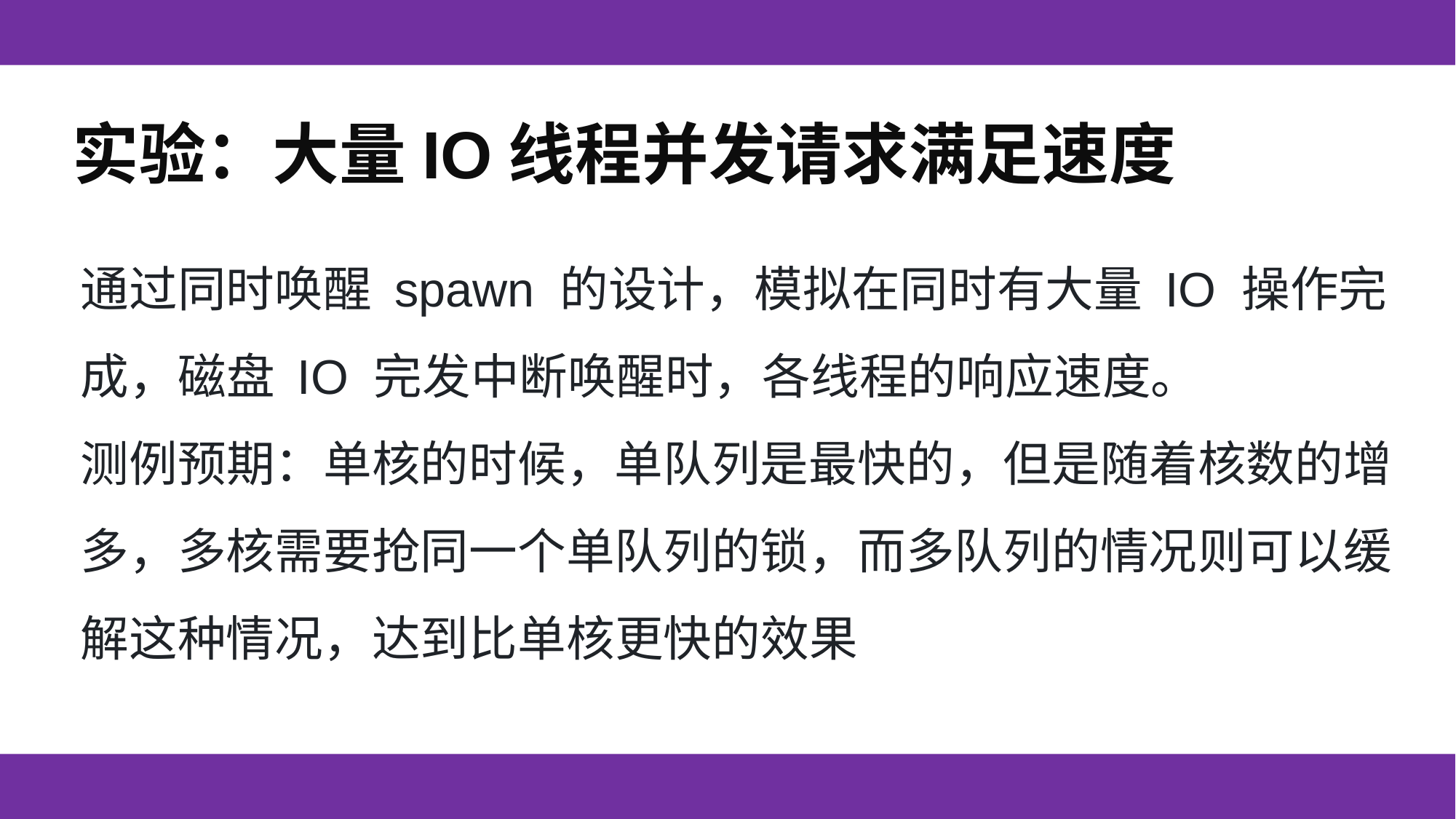

实验：大量IO线程并发请求满足速度
通过同时唤醒 spawn 的设计，模拟在同时有大量 IO 操作完成，磁盘 IO 完发中断唤醒时，各线程的响应速度。
测例预期：单核的时候，单队列是最快的，但是随着核数的增多，多核需要抢同一个单队列的锁，而多队列的情况则可以缓解这种情况，达到比单核更快的效果